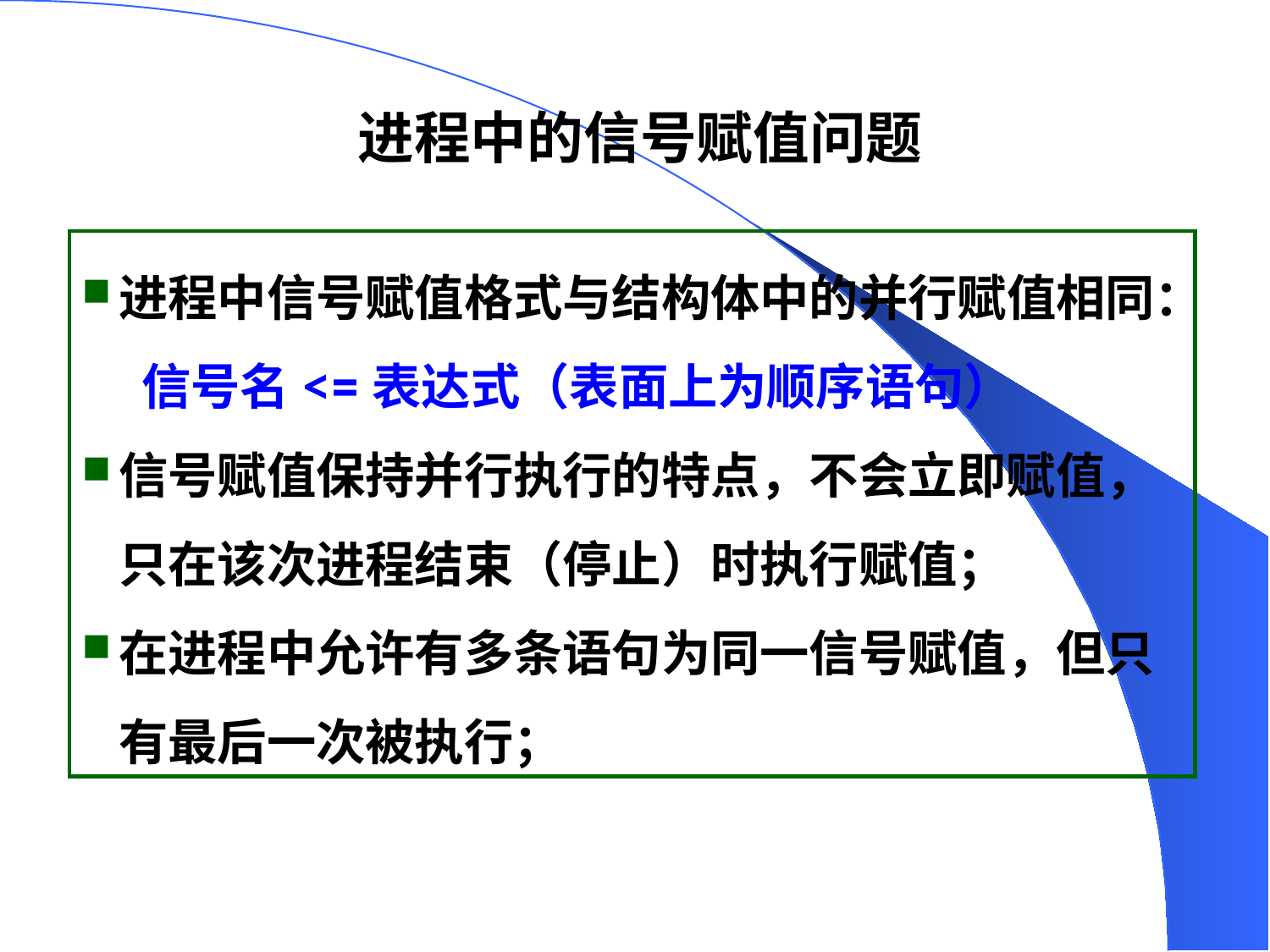

进程中的信号赋值问题
进程中信号赋值格式与结构体中的并行赋值相同：  信号名<=表达式（表面上为顺序语句）
信号赋值保持并行执行的特点，不会立即赋值，只在该次进程结束（停止）时执行赋值；
在进程中允许有多条语句为同一信号赋值，但只有最后一次被执行；